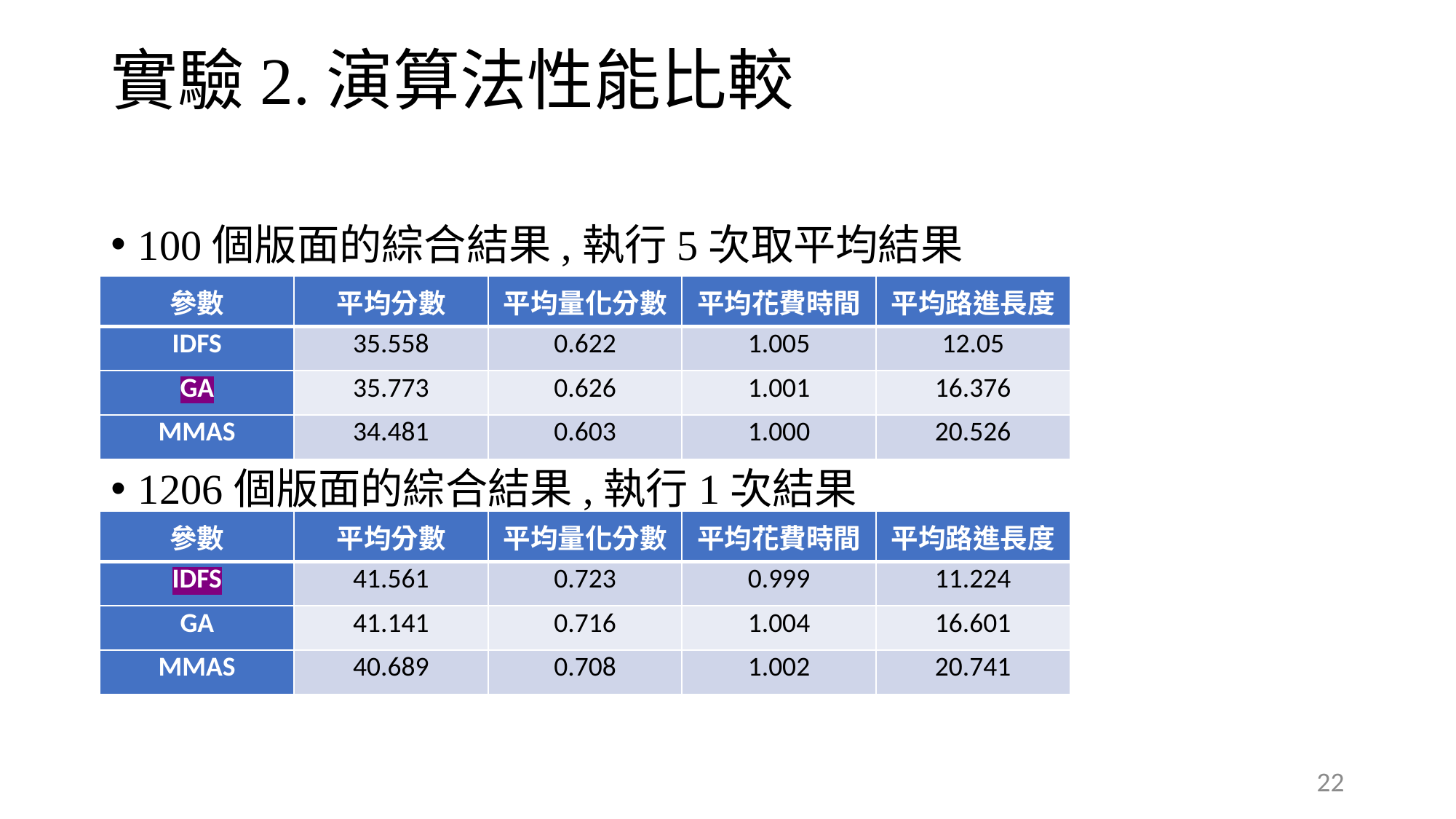

# 實驗2.演算法性能比較
100個版面的綜合結果,執行5次取平均結果

1206個版面的綜合結果,執行1次結果
| 參數 | 平均分數 | 平均量化分數 | 平均花費時間 | 平均路進長度 |
| --- | --- | --- | --- | --- |
| IDFS | 35.558 | 0.622 | 1.005 | 12.05 |
| GA | 35.773 | 0.626 | 1.001 | 16.376 |
| MMAS | 34.481 | 0.603 | 1.000 | 20.526 |
| 參數 | 平均分數 | 平均量化分數 | 平均花費時間 | 平均路進長度 |
| --- | --- | --- | --- | --- |
| IDFS | 41.561 | 0.723 | 0.999 | 11.224 |
| GA | 41.141 | 0.716 | 1.004 | 16.601 |
| MMAS | 40.689 | 0.708 | 1.002 | 20.741 |
22